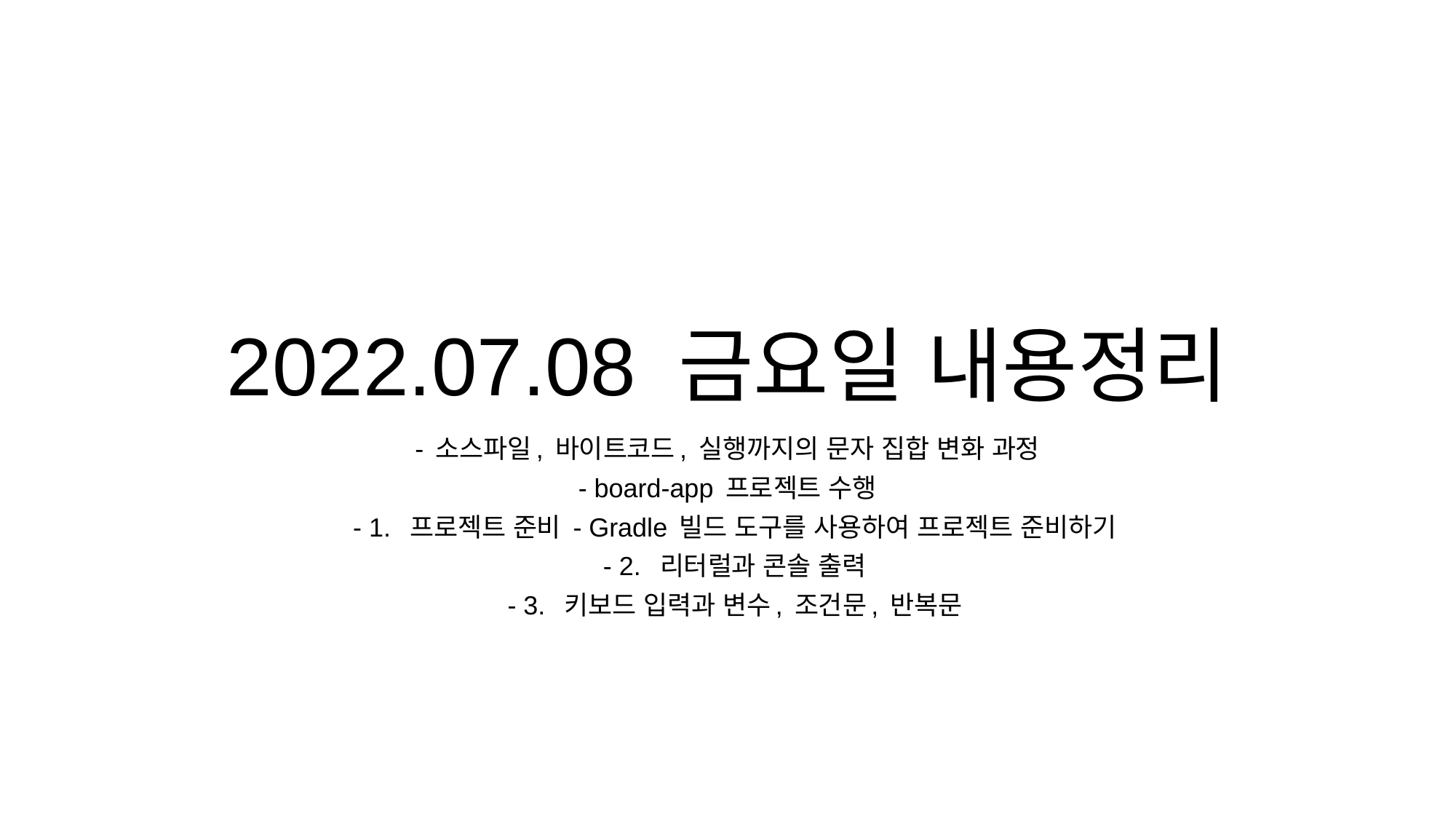

# 2022.07.08 금요일 내용정리
- 소스파일, 바이트코드, 실행까지의 문자 집합 변화 과정
- board-app 프로젝트 수행
  - 1.  프로젝트 준비 - Gradle 빌드 도구를 사용하여 프로젝트 준비하기
  - 2.  리터럴과 콘솔 출력
  - 3.  키보드 입력과 변수, 조건문, 반복문